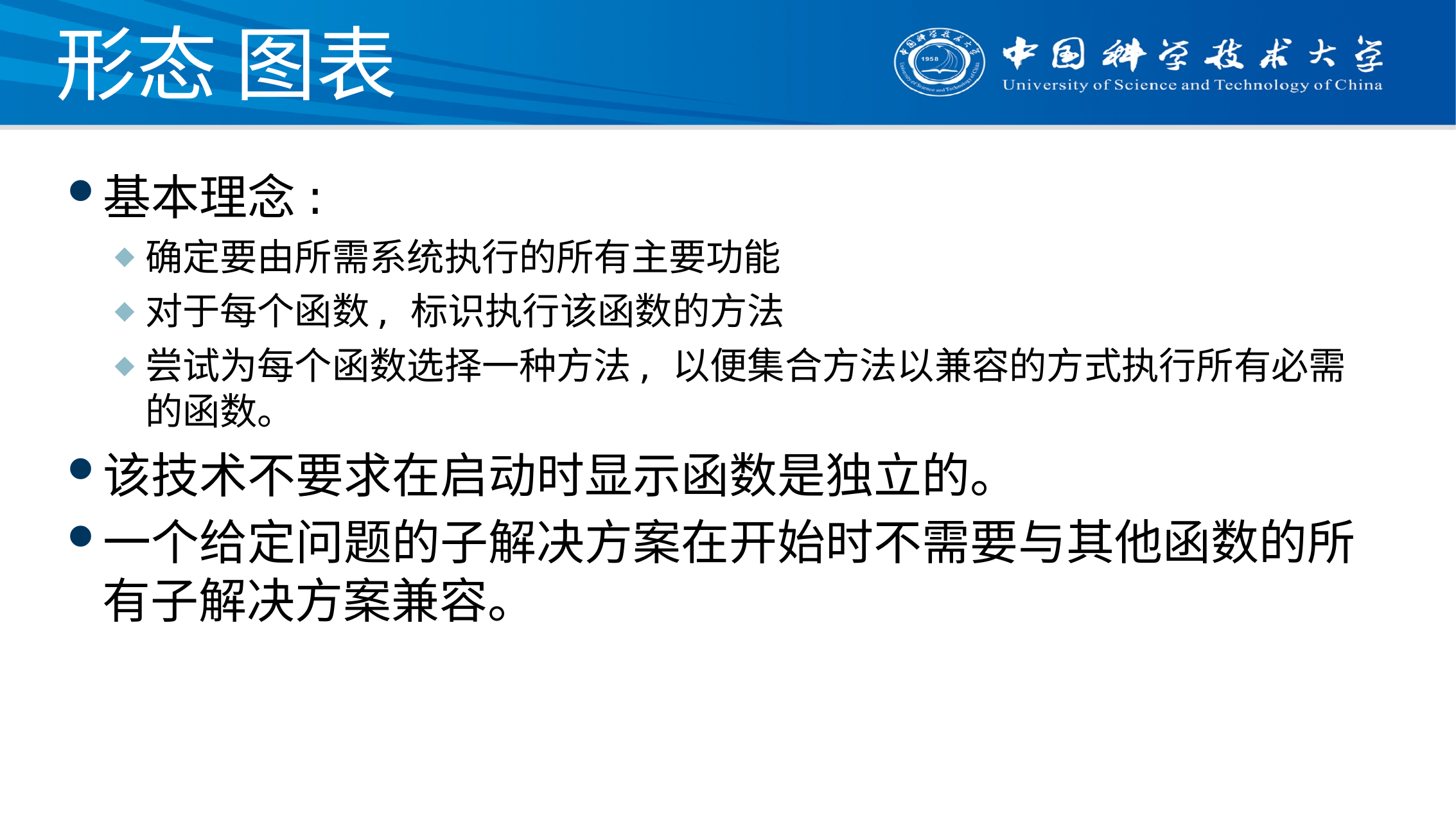

# 形态 图表
基本理念:
确定要由所需系统执行的所有主要功能
对于每个函数, 标识执行该函数的方法
尝试为每个函数选择一种方法, 以便集合方法以兼容的方式执行所有必需的函数。
该技术不要求在启动时显示函数是独立的。
一个给定问题的子解决方案在开始时不需要与其他函数的所有子解决方案兼容。